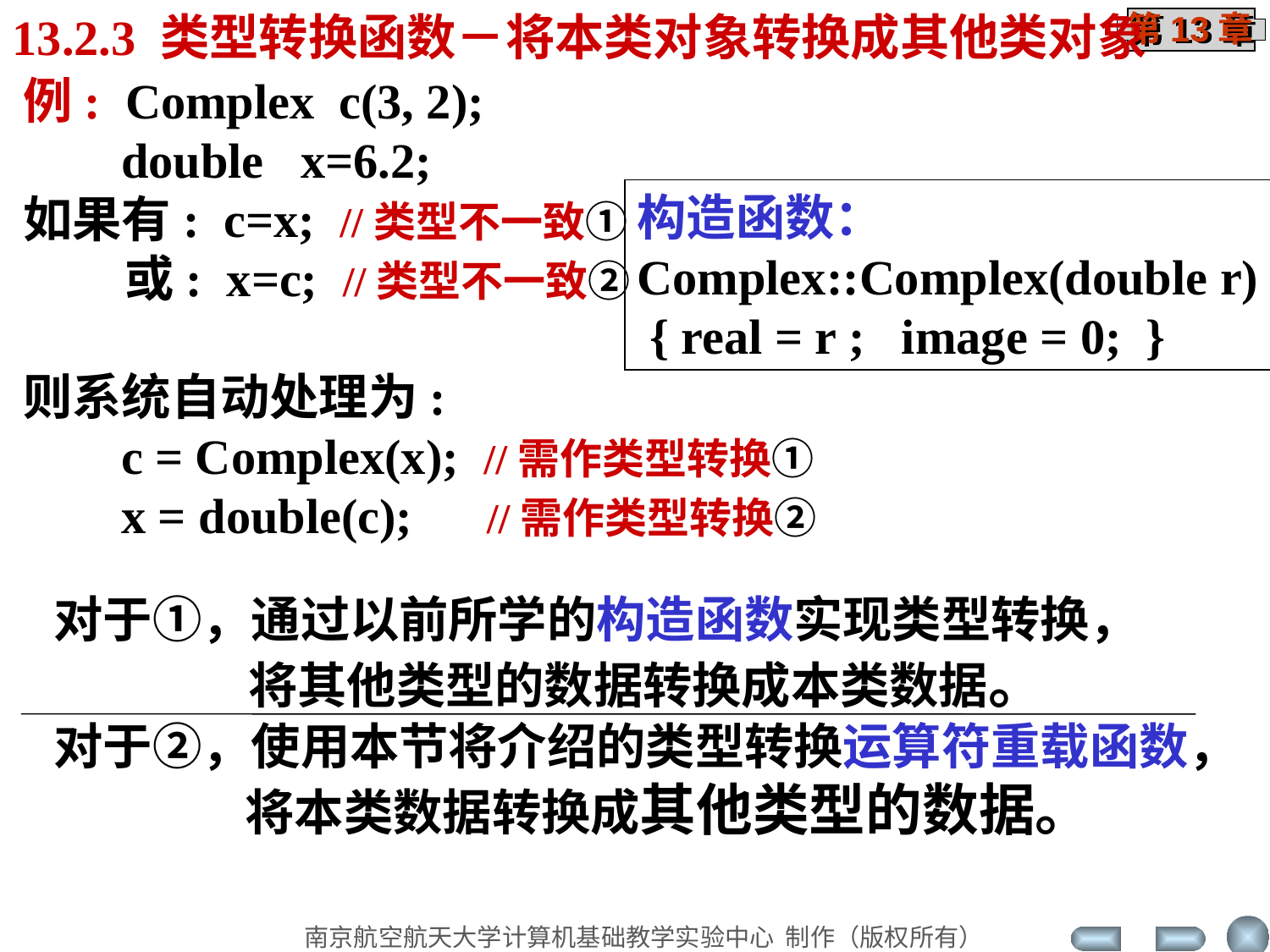

13.2.3 类型转换函数－将本类对象转换成其他类对象
例:  Complex  c(3, 2);
        double   x=6.2;
如果有:  c=x;  //类型不一致①
        或:  x=c;  //类型不一致②

则系统自动处理为:
        c = Complex(x);  //需作类型转换①
        x = double(c);      //需作类型转换②
构造函数：
Complex::Complex(double r)
 { real = r ;   image = 0;  }
对于①，通过以前所学的构造函数实现类型转换，
              将其他类型的数据转换成本类数据。
对于②，使用本节将介绍的类型转换运算符重载函数，
                将本类数据转换成其他类型的数据。